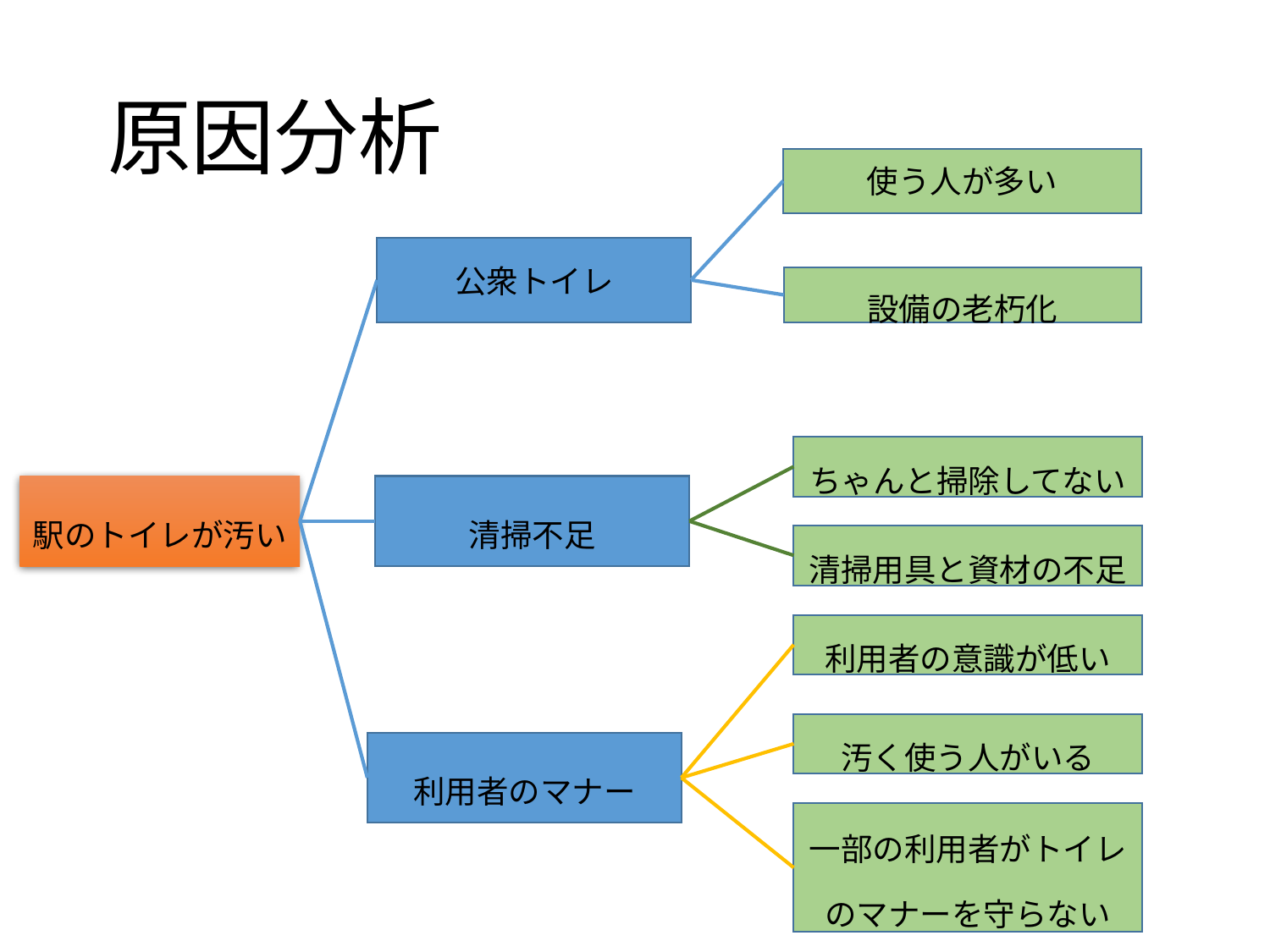

# 原因分析
使う人が多い
公衆トイレ
設備の老朽化
ちゃんと掃除してない
駅のトイレが汚い
清掃不足
利用者のマナー
清掃用具と資材の不足
利用者の意識が低い
汚く使う人がいる
一部の利用者がトイレのマナーを守らない